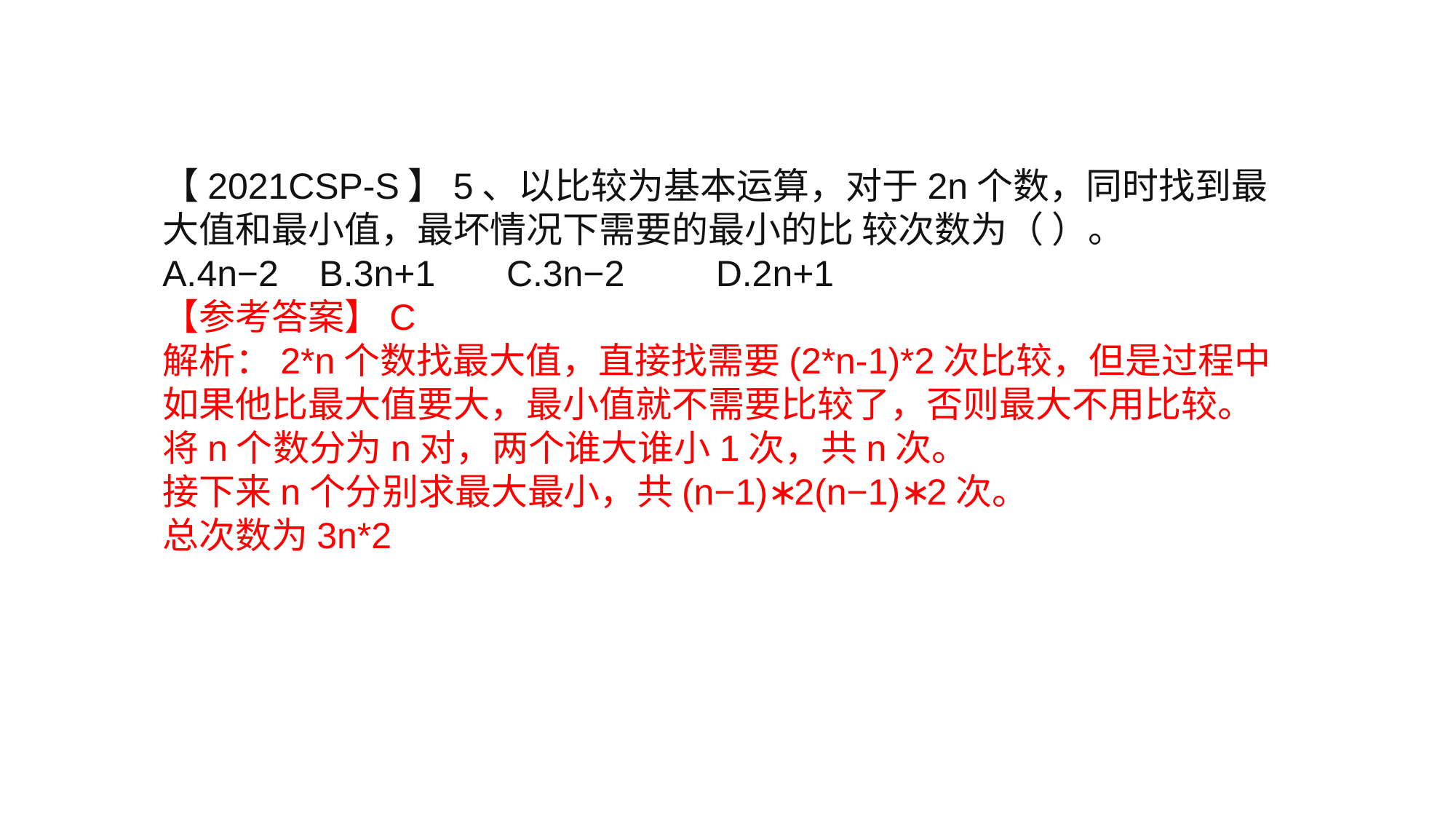

【2021CSP-S】5、以比较为基本运算，对于2n个数，同时找到最大值和最小值，最坏情况下需要的最小的比 较次数为（ ）。
A.4n−2    B.3n+1       C.3n−2         D.2n+1
【参考答案】C
解析：2*n个数找最大值，直接找需要(2*n-1)*2次比较，但是过程中如果他比最大值要大，最小值就不需要比较了，否则最大不用比较。
将n个数分为n对，两个谁大谁小1次，共n次。
接下来n个分别求最大最小，共(n−1)∗2(n−1)∗2次。
总次数为3n*2